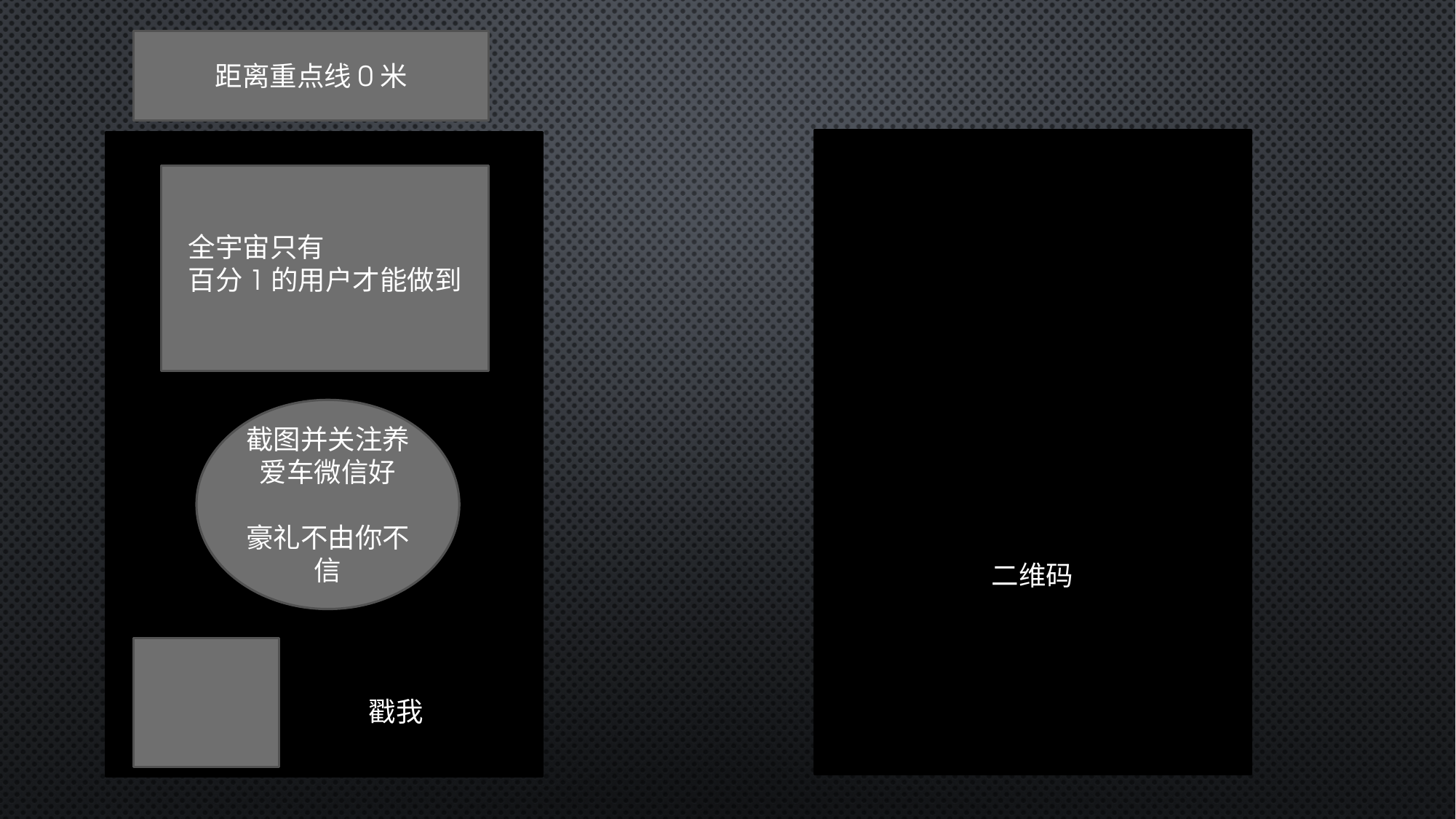

距离重点线0米

全宇宙只有
百分1的用户才能做到
截图并关注养爱车微信好

豪礼不由你不信
二维码

戳我